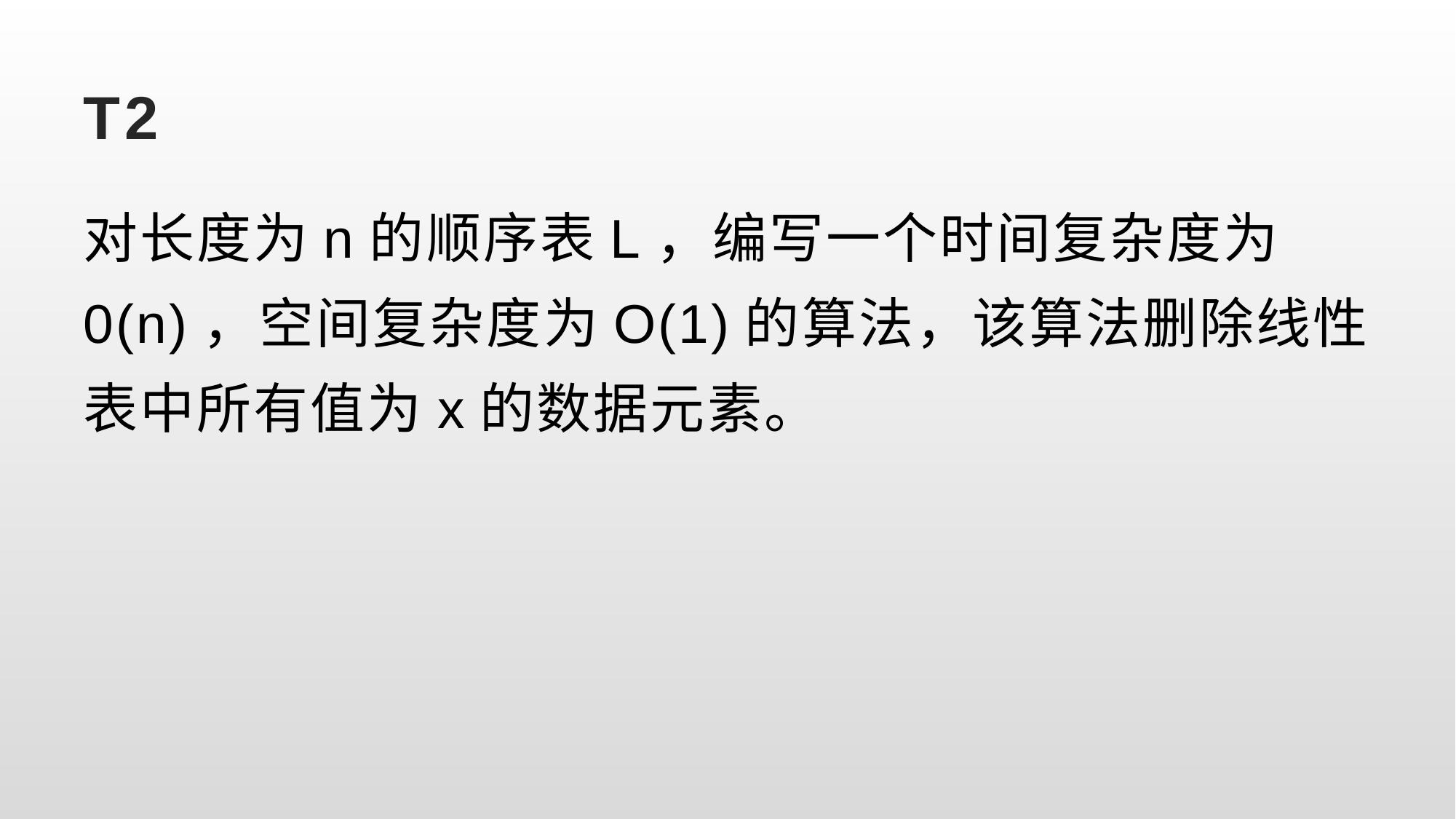

# T2
对长度为n的顺序表L，编写一个时间复杂度为0(n)，空间复杂度为O(1)的算法，该算法删除线性表中所有值为x的数据元素。